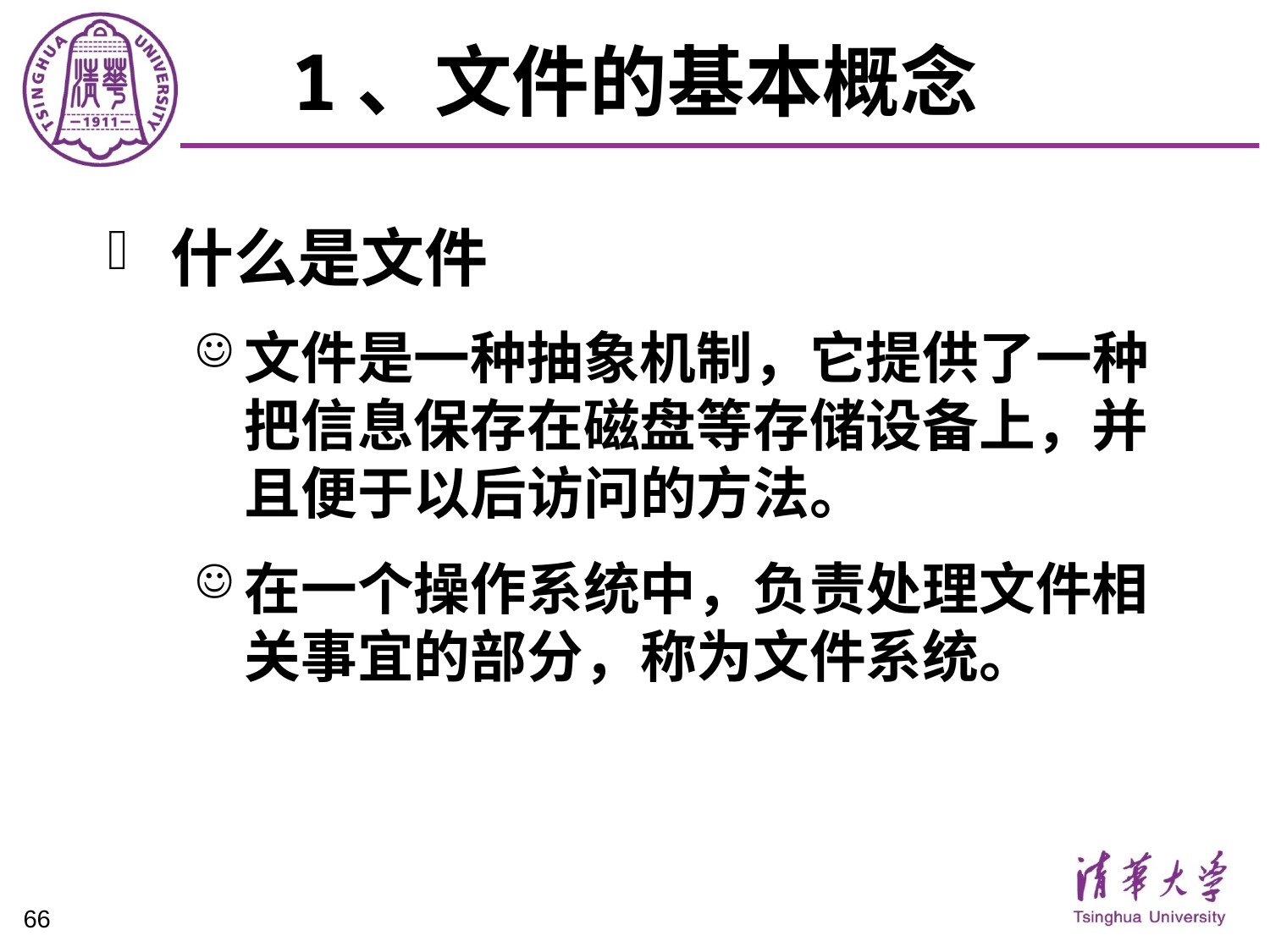

# 1、文件的基本概念
什么是文件
文件是一种抽象机制，它提供了一种把信息保存在磁盘等存储设备上，并且便于以后访问的方法。
在一个操作系统中，负责处理文件相关事宜的部分，称为文件系统。
66